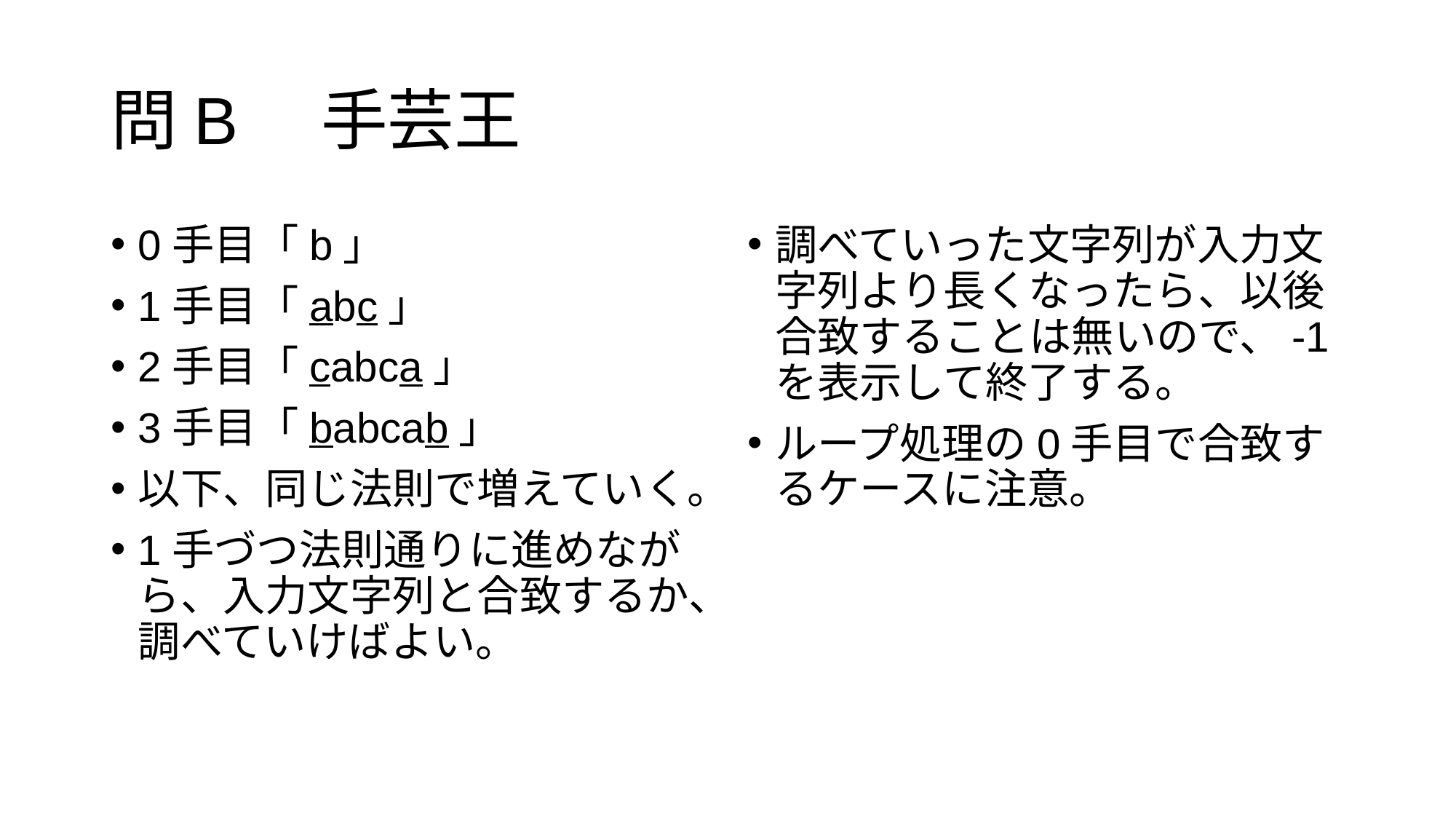

# 問B　手芸王
0手目「b」
1手目「abc」
2手目「cabca」
3手目「babcab」
以下、同じ法則で増えていく。
1手づつ法則通りに進めながら、入力文字列と合致するか、調べていけばよい。
調べていった文字列が入力文字列より長くなったら、以後合致することは無いので、-1を表示して終了する。
ループ処理の0手目で合致するケースに注意。